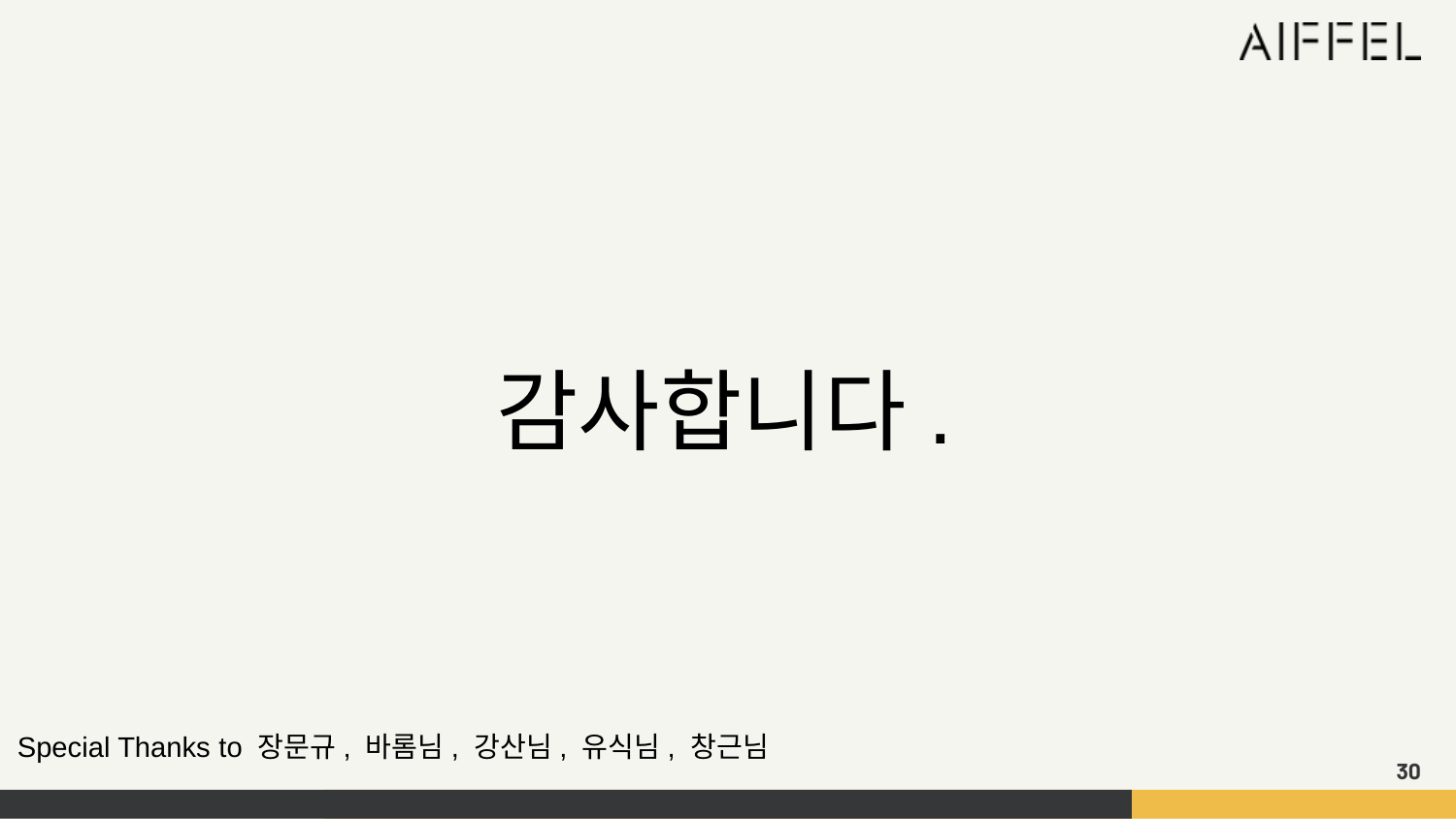

감사합니다.
Special Thanks to 장문규, 바롬님, 강산님, 유식님, 창근님
30